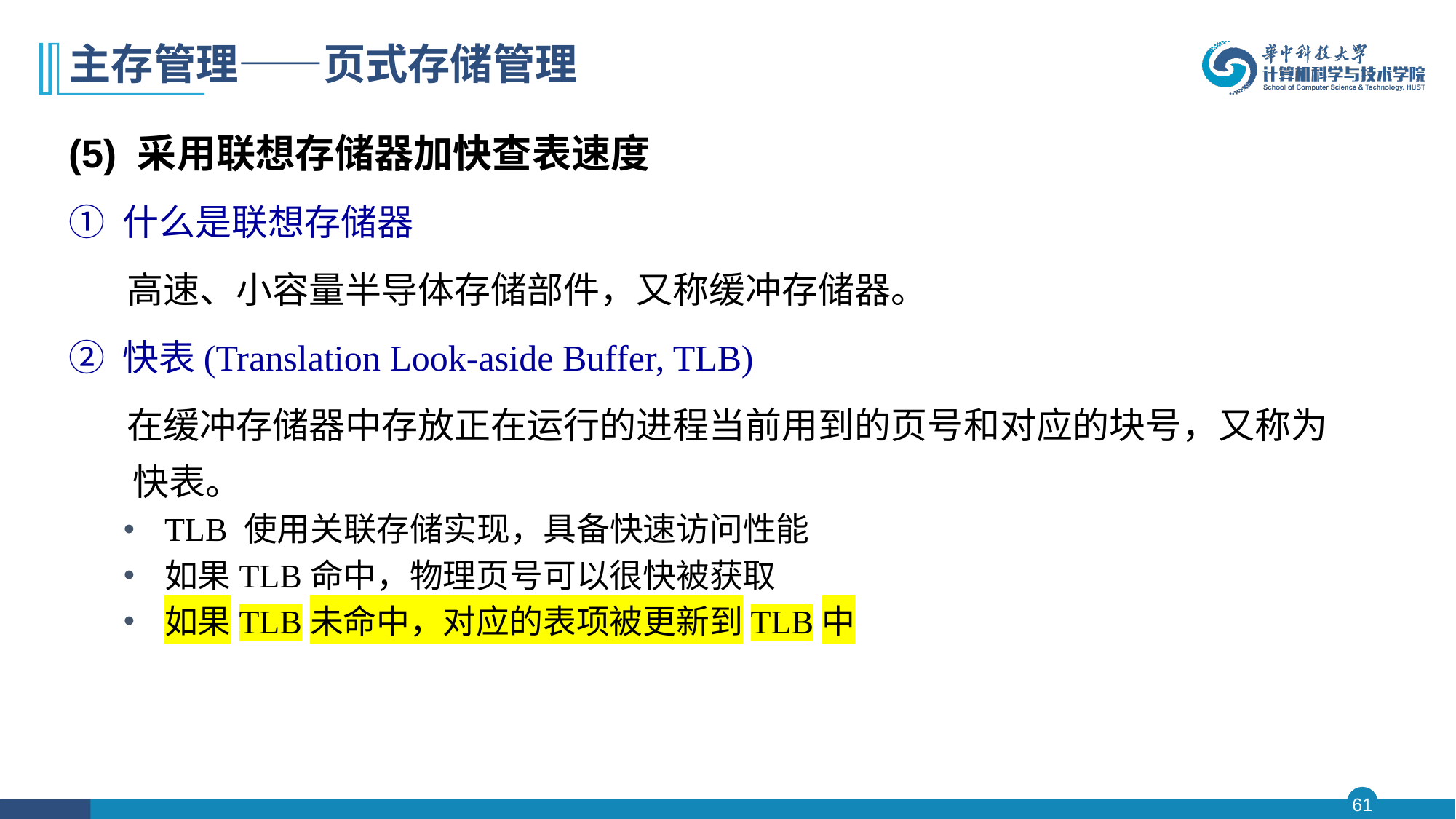

# 主存管理——页式存储管理
(5) 采用联想存储器加快查表速度
① 什么是联想存储器
      高速、小容量半导体存储部件，又称缓冲存储器。
② 快表(Translation Look-aside Buffer, TLB)
      在缓冲存储器中存放正在运行的进程当前用到的页号和对应的块号，又称为快表。
TLB 使用关联存储实现，具备快速访问性能
如果TLB命中，物理页号可以很快被获取
如果TLB未命中，对应的表项被更新到TLB中